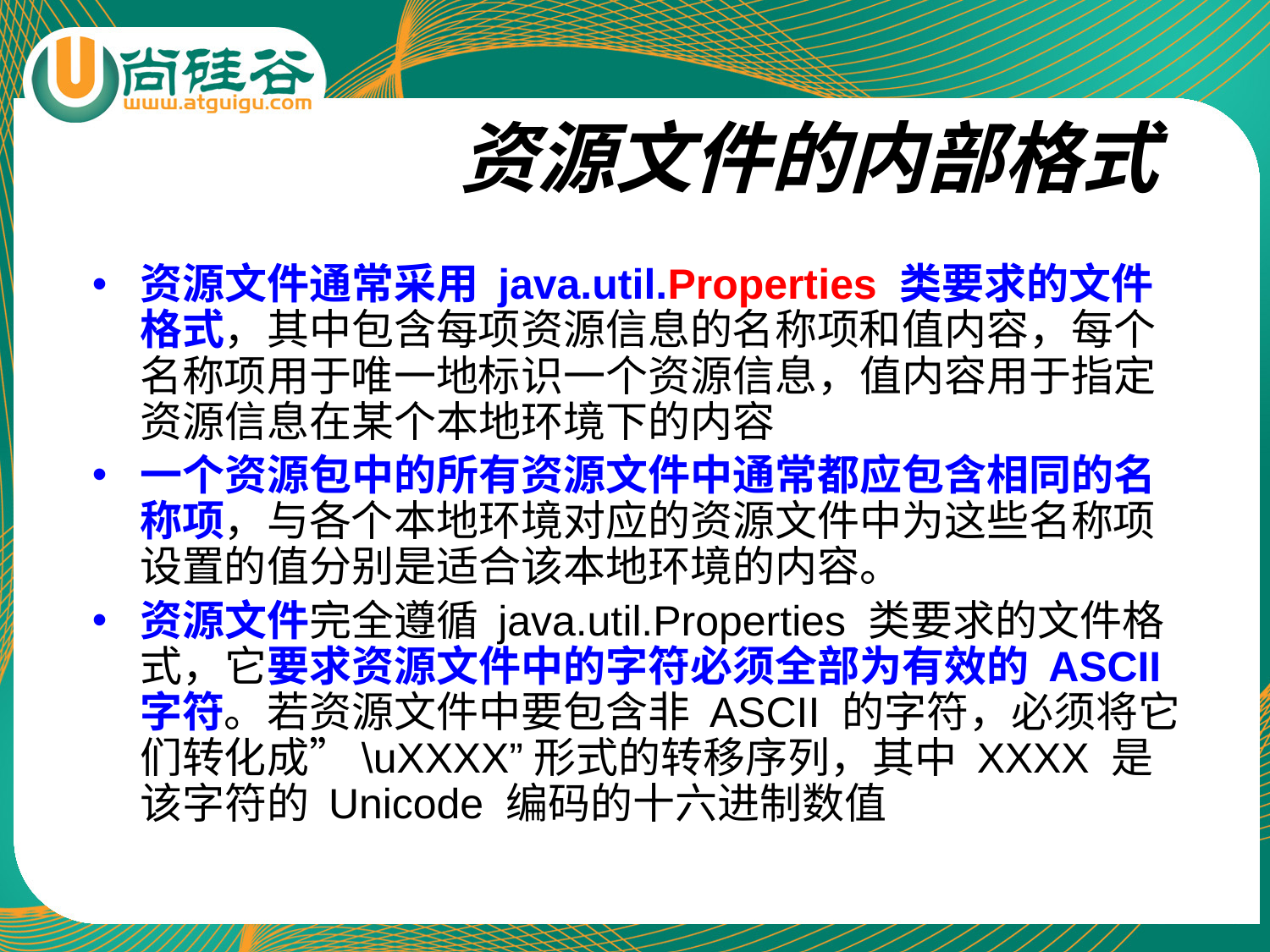

# 资源文件的内部格式
资源文件通常采用 java.util.Properties 类要求的文件格式，其中包含每项资源信息的名称项和值内容，每个名称项用于唯一地标识一个资源信息，值内容用于指定资源信息在某个本地环境下的内容
一个资源包中的所有资源文件中通常都应包含相同的名称项，与各个本地环境对应的资源文件中为这些名称项设置的值分别是适合该本地环境的内容。
资源文件完全遵循 java.util.Properties 类要求的文件格式，它要求资源文件中的字符必须全部为有效的 ASCII 字符。若资源文件中要包含非 ASCII 的字符，必须将它们转化成”\uXXXX”形式的转移序列，其中 XXXX 是该字符的 Unicode 编码的十六进制数值